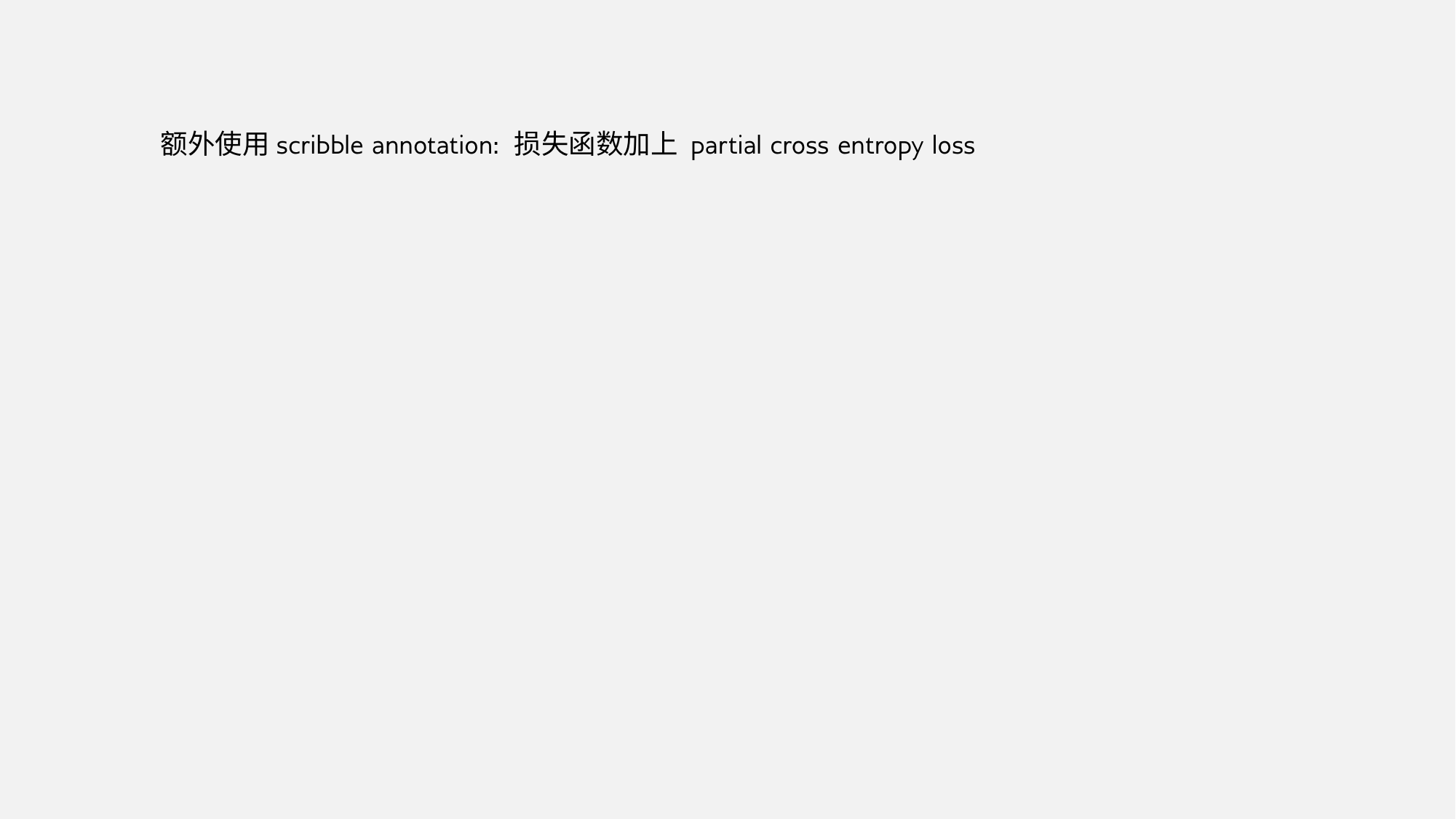

额外使用scribble annotation: 损失函数加上 partial cross entropy loss